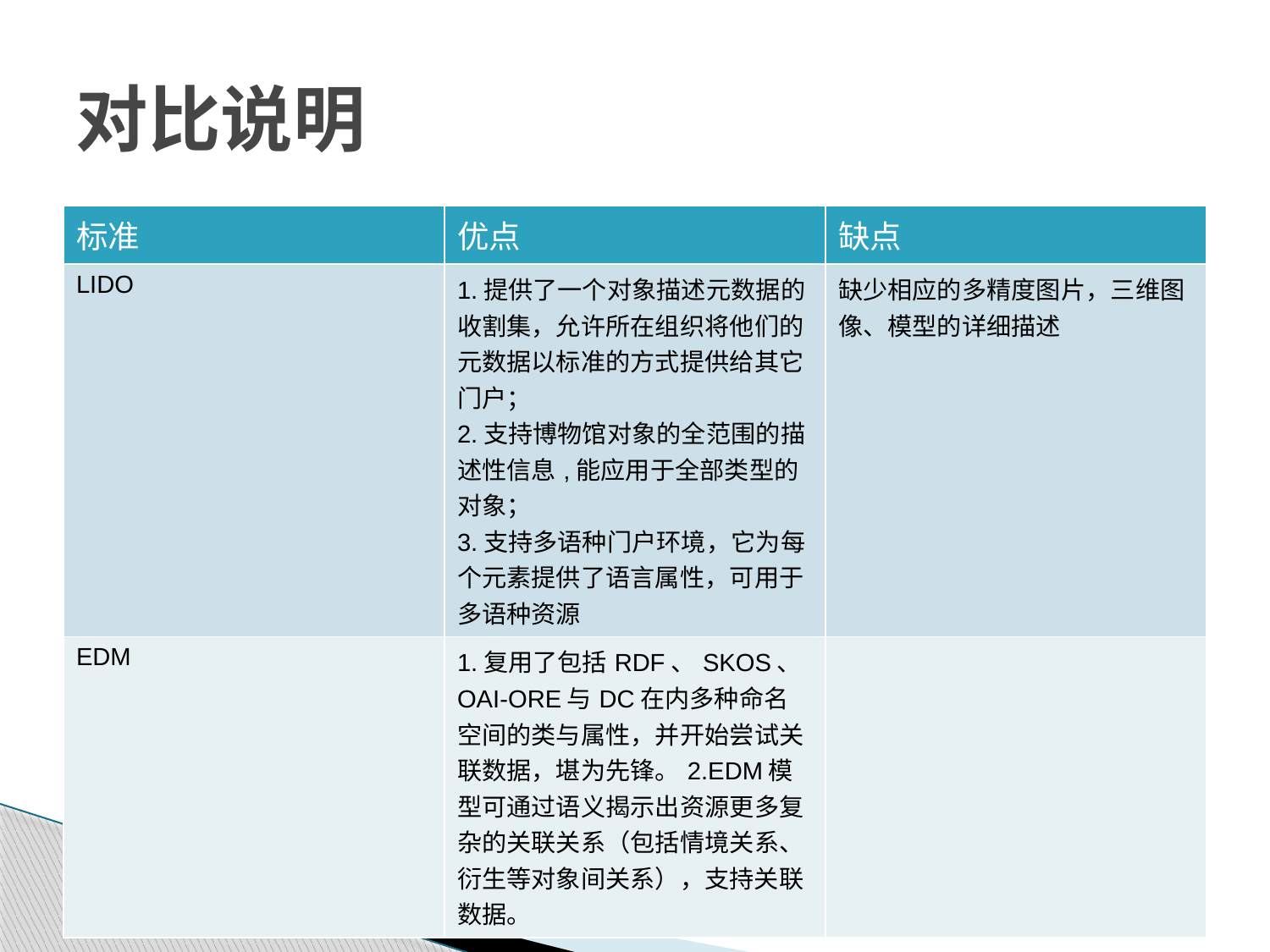

# 对比说明
| 标准 | 优点 | 缺点 |
| --- | --- | --- |
| LIDO | 1.提供了一个对象描述元数据的收割集，允许所在组织将他们的元数据以标准的方式提供给其它门户； 2.支持博物馆对象的全范围的描述性信息,能应用于全部类型的对象； 3.支持多语种门户环境，它为每个元素提供了语言属性，可用于多语种资源 | 缺少相应的多精度图片，三维图像、模型的详细描述 |
| EDM | 1.复用了包括RDF、SKOS、OAI-ORE与DC在内多种命名空间的类与属性，并开始尝试关联数据，堪为先锋。2.EDM模型可通过语义揭示出资源更多复杂的关联关系（包括情境关系、衍生等对象间关系），支持关联数据。 |  |